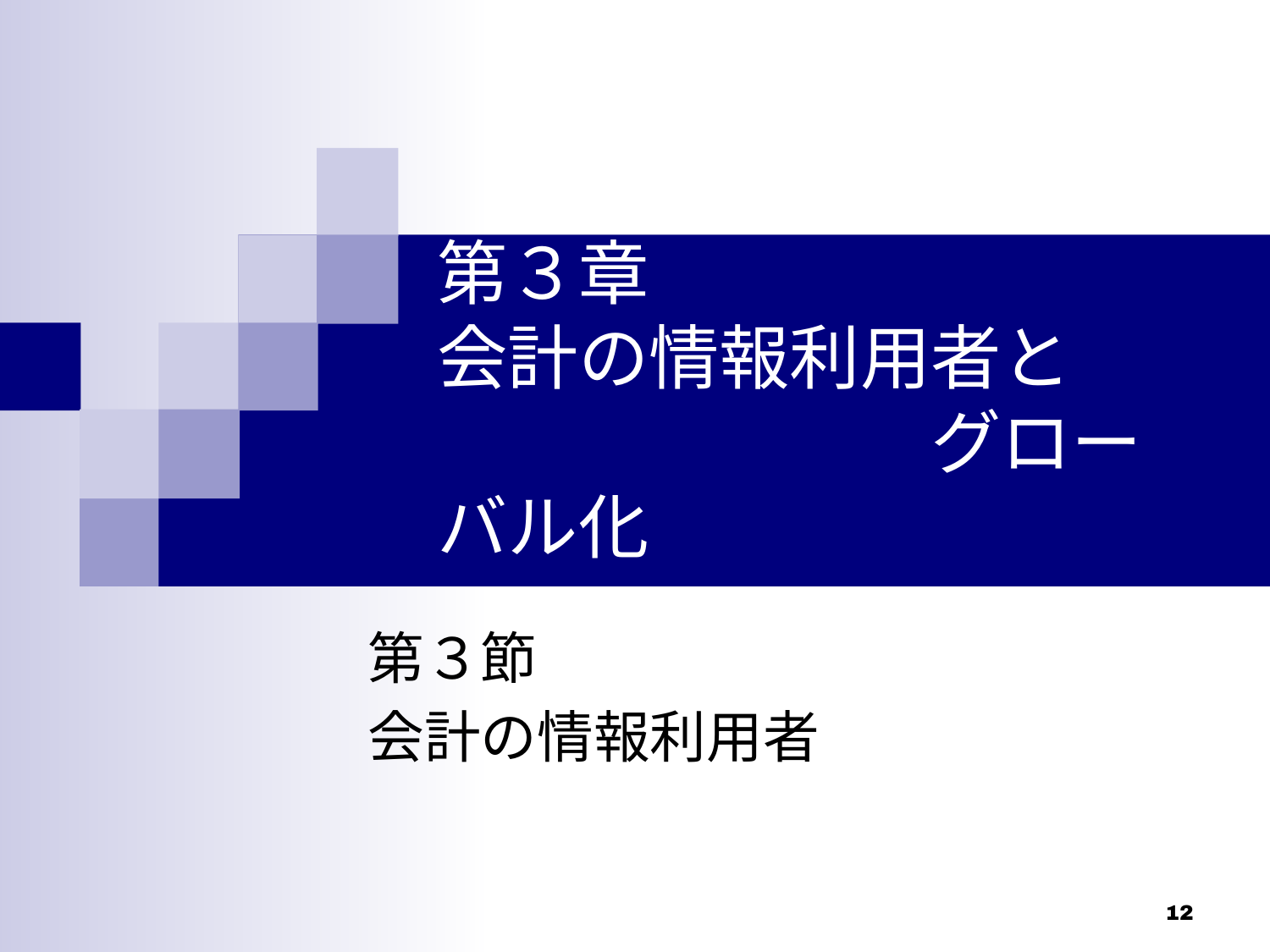

# 第３章　 会計の情報利用者と 　　　　　　　グローバル化
第３節
会計の情報利用者
12